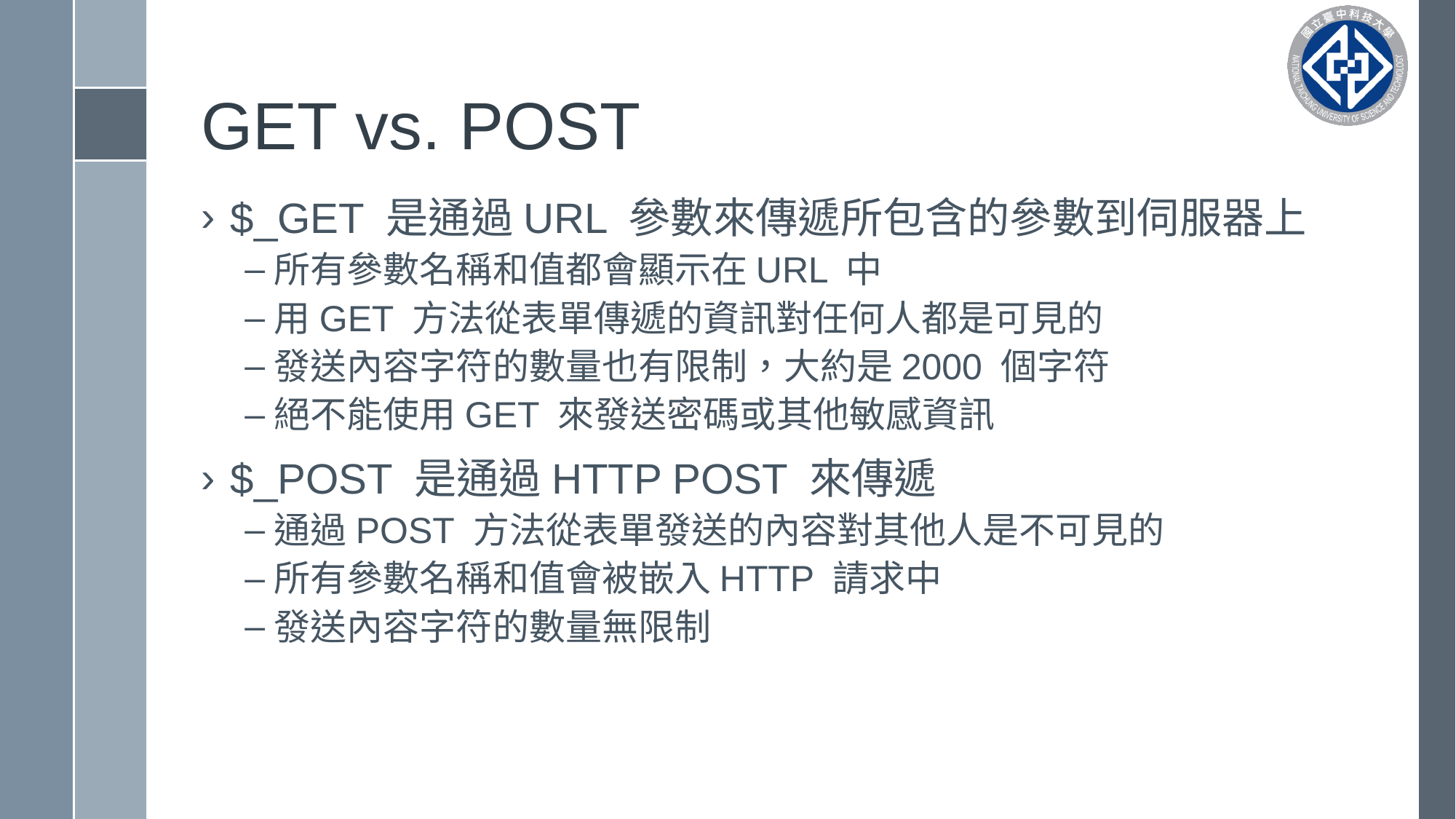

# GET vs. POST
$_GET 是通過URL 參數來傳遞所包含的參數到伺服器上
所有參數名稱和值都會顯示在URL 中
用GET 方法從表單傳遞的資訊對任何人都是可見的
發送內容字符的數量也有限制，大約是2000 個字符
絕不能使用GET 來發送密碼或其他敏感資訊
$_POST 是通過HTTP POST 來傳遞
通過POST 方法從表單發送的內容對其他人是不可見的
所有參數名稱和值會被嵌入HTTP 請求中
發送內容字符的數量無限制